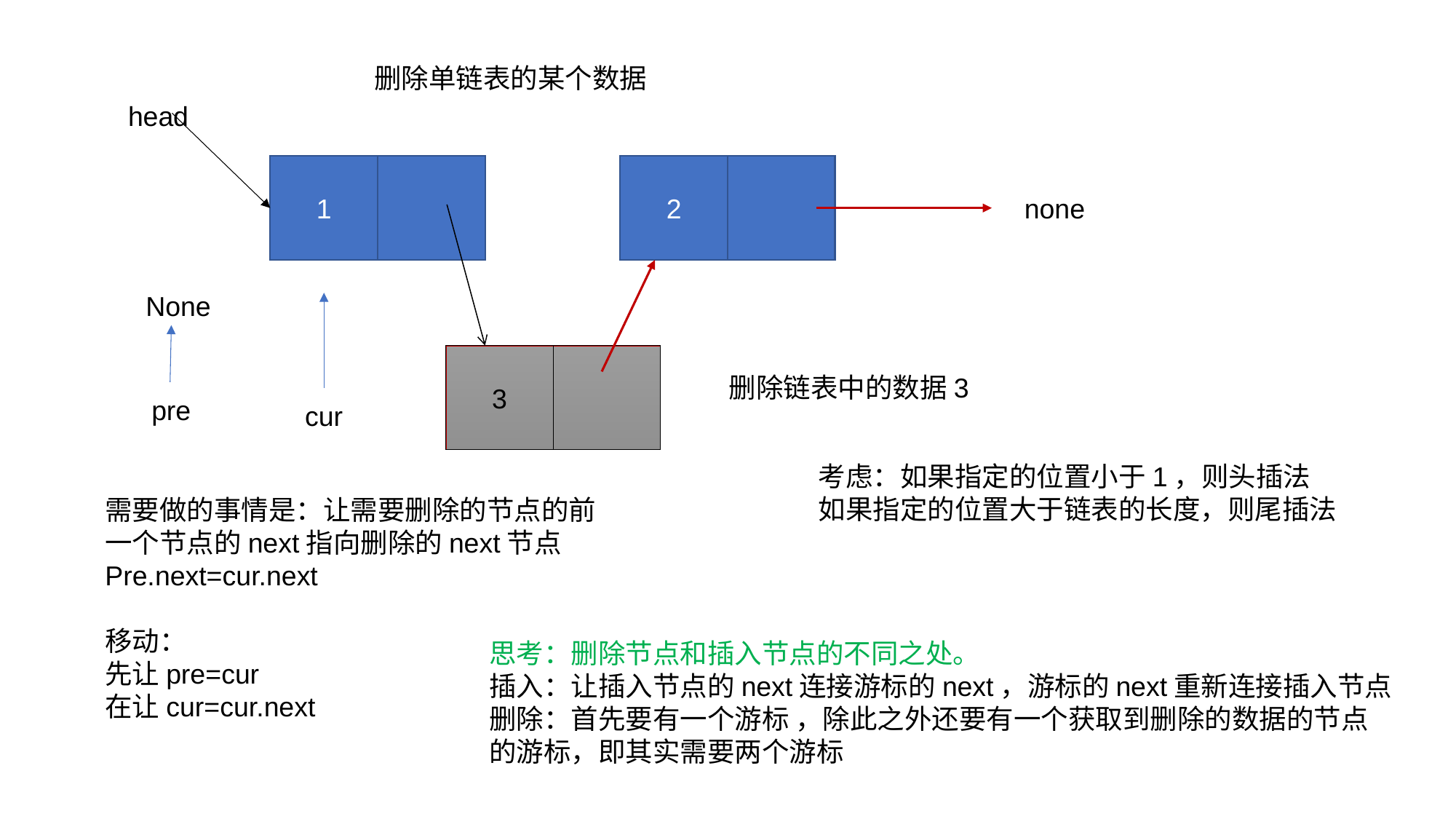

删除单链表的某个数据
head

1

2
none
None
cur
pre

3
删除链表中的数据3
考虑：如果指定的位置小于1，则头插法
如果指定的位置大于链表的长度，则尾插法
需要做的事情是：让需要删除的节点的前一个节点的next指向删除的next节点
Pre.next=cur.next

移动：
先让pre=cur
在让cur=cur.next
思考：删除节点和插入节点的不同之处。
插入：让插入节点的next连接游标的next，游标的next重新连接插入节点
删除：首先要有一个游标 ，除此之外还要有一个获取到删除的数据的节点
的游标，即其实需要两个游标